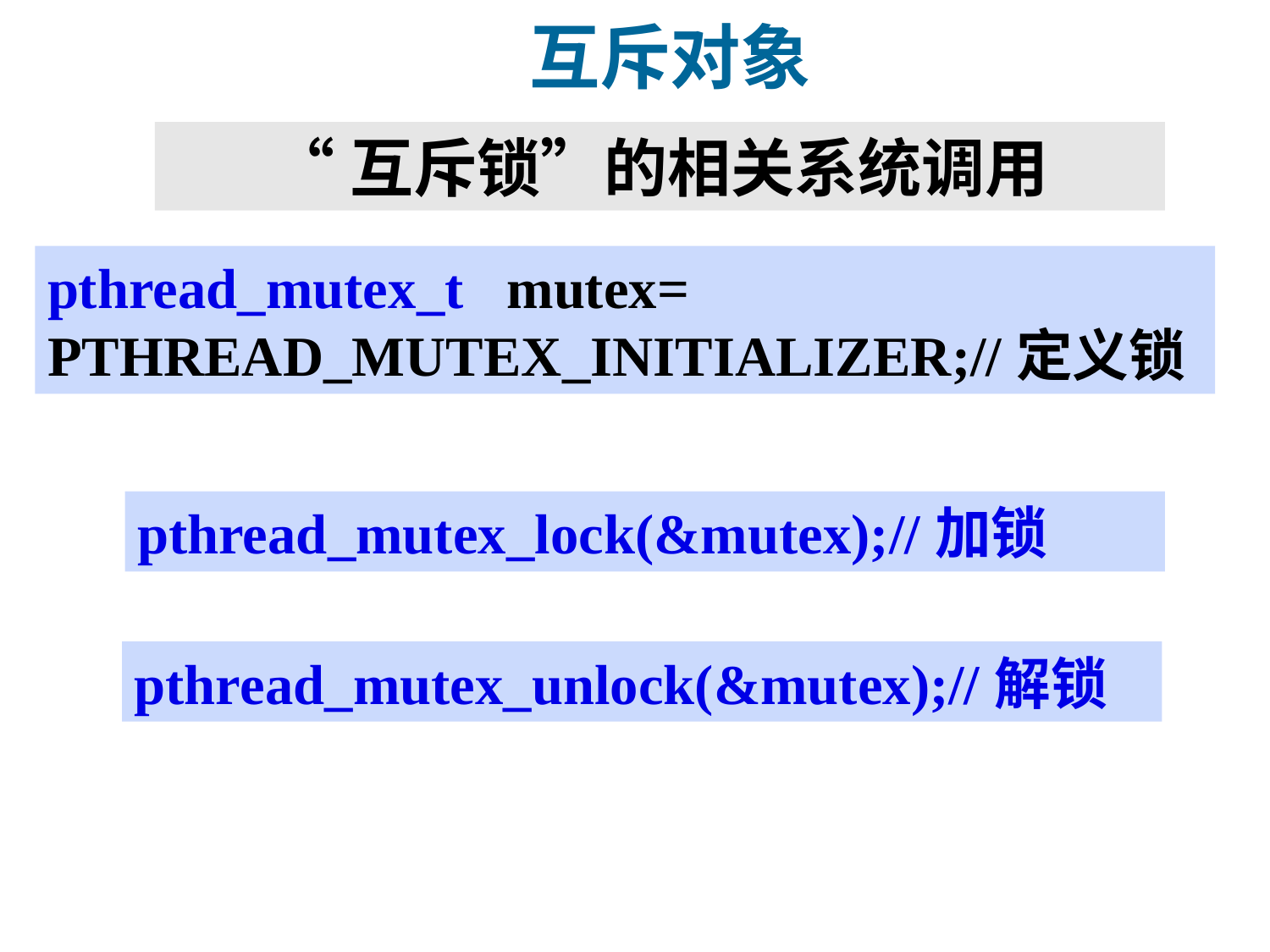

互斥对象
“互斥锁”的相关系统调用
pthread_mutex_t   mutex= PTHREAD_MUTEX_INITIALIZER;//定义锁
pthread_mutex_lock(&mutex);//加锁
pthread_mutex_unlock(&mutex);//解锁